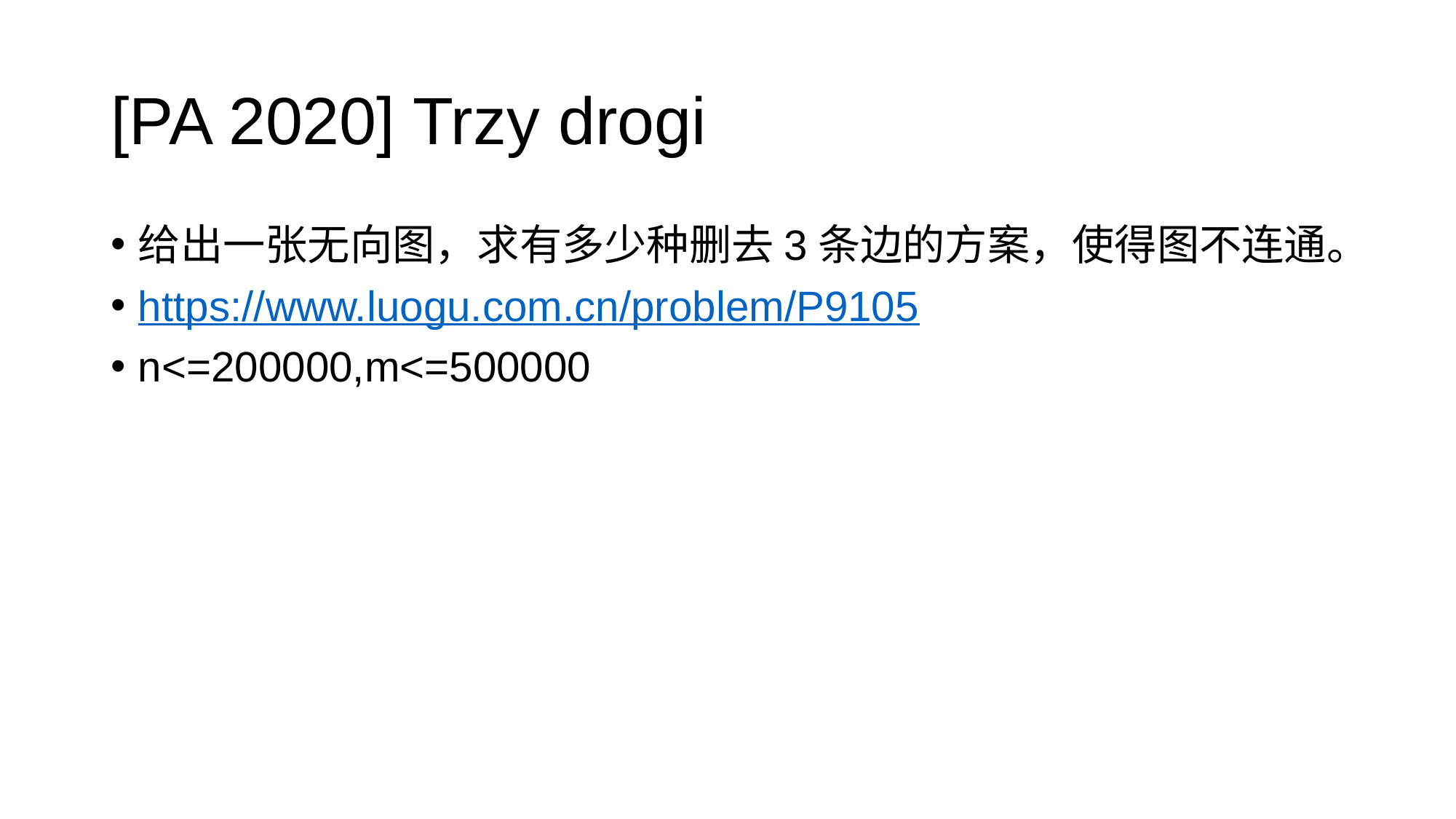

# [PA 2020] Trzy drogi
给出一张无向图，求有多少种删去3条边的方案，使得图不连通。
https://www.luogu.com.cn/problem/P9105
n<=200000,m<=500000